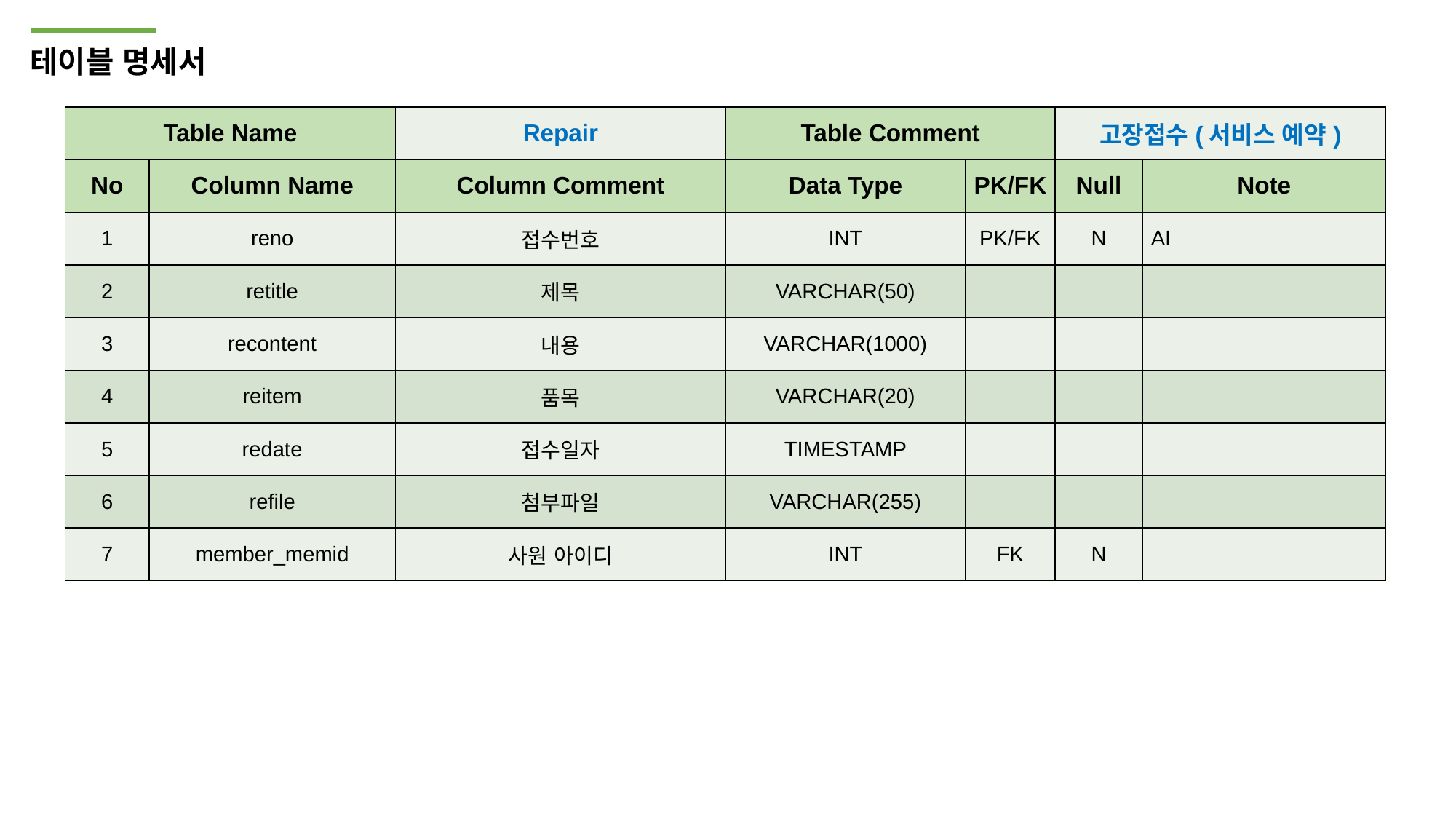

테이블 명세서
| Table Name |  | Repair | Table Comment |  | 고장접수(서비스 예약) |  |
| --- | --- | --- | --- | --- | --- | --- |
| No | Column Name | Column Comment | Data Type | PK/FK | Null | Note |
| 1 | reno | 접수번호 | INT | PK/FK | N | AI |
| 2 | retitle | 제목 | VARCHAR(50) |  |  |  |
| 3 | recontent | 내용 | VARCHAR(1000) |  |  |  |
| 4 | reitem | 품목 | VARCHAR(20) |  |  |  |
| 5 | redate | 접수일자 | TIMESTAMP |  |  |  |
| 6 | refile | 첨부파일 | VARCHAR(255) |  |  |  |
| 7 | member\_memid | 사원 아이디 | INT | FK | N |  |